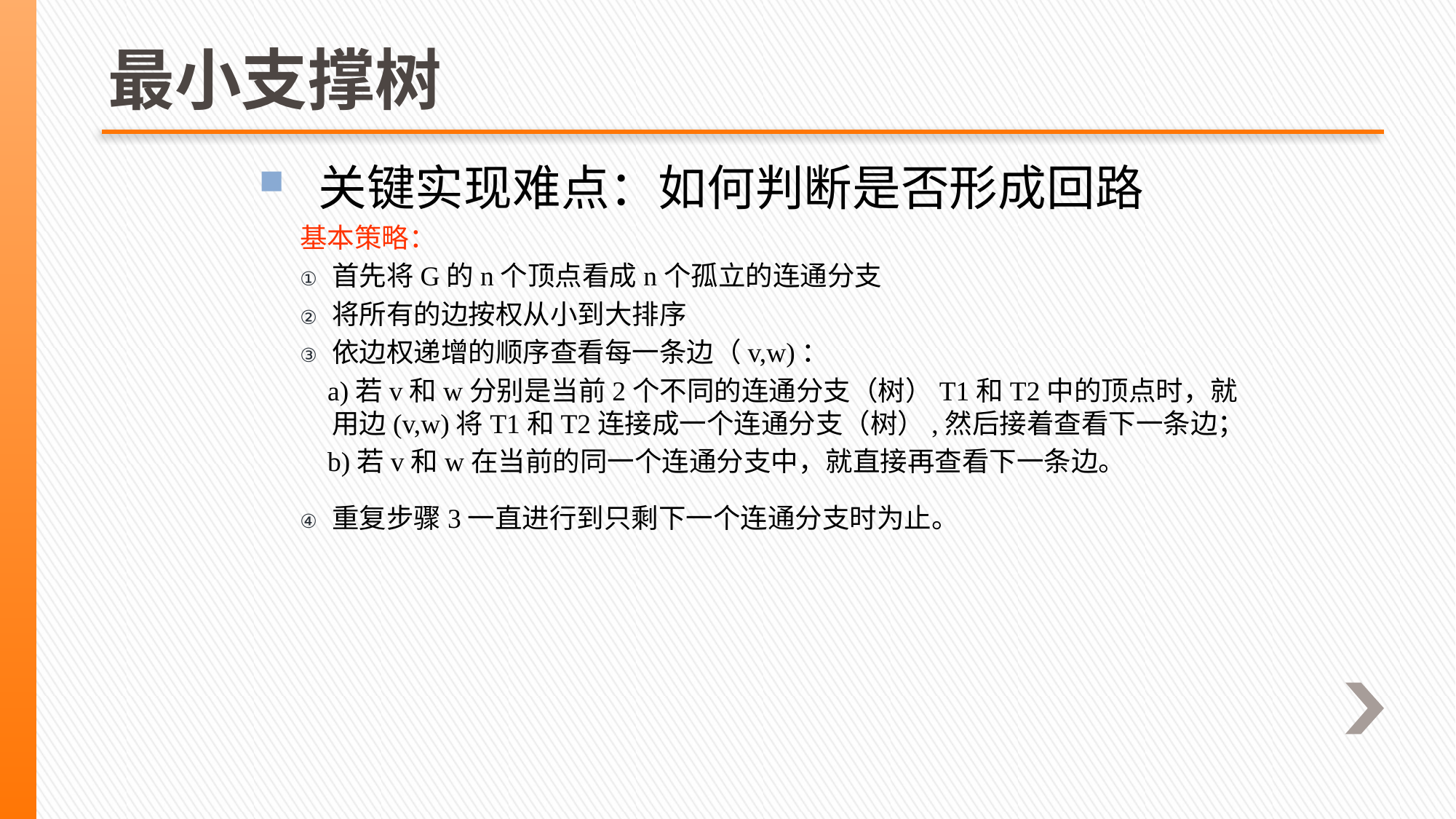

# 最小支撑树

基本策略：
首先将G的n个顶点看成n个孤立的连通分支
将所有的边按权从小到大排序
依边权递增的顺序查看每一条边（v,w)：
    a)若v和w分别是当前2个不同的连通分支（树）T1和T2中的顶点时，就用边(v,w)将T1和T2连接成一个连通分支（树）,然后接着查看下一条边；
    b)若v和w在当前的同一个连通分支中，就直接再查看下一条边。
重复步骤3一直进行到只剩下一个连通分支时为止。

  关键实现难点：如何判断是否形成回路